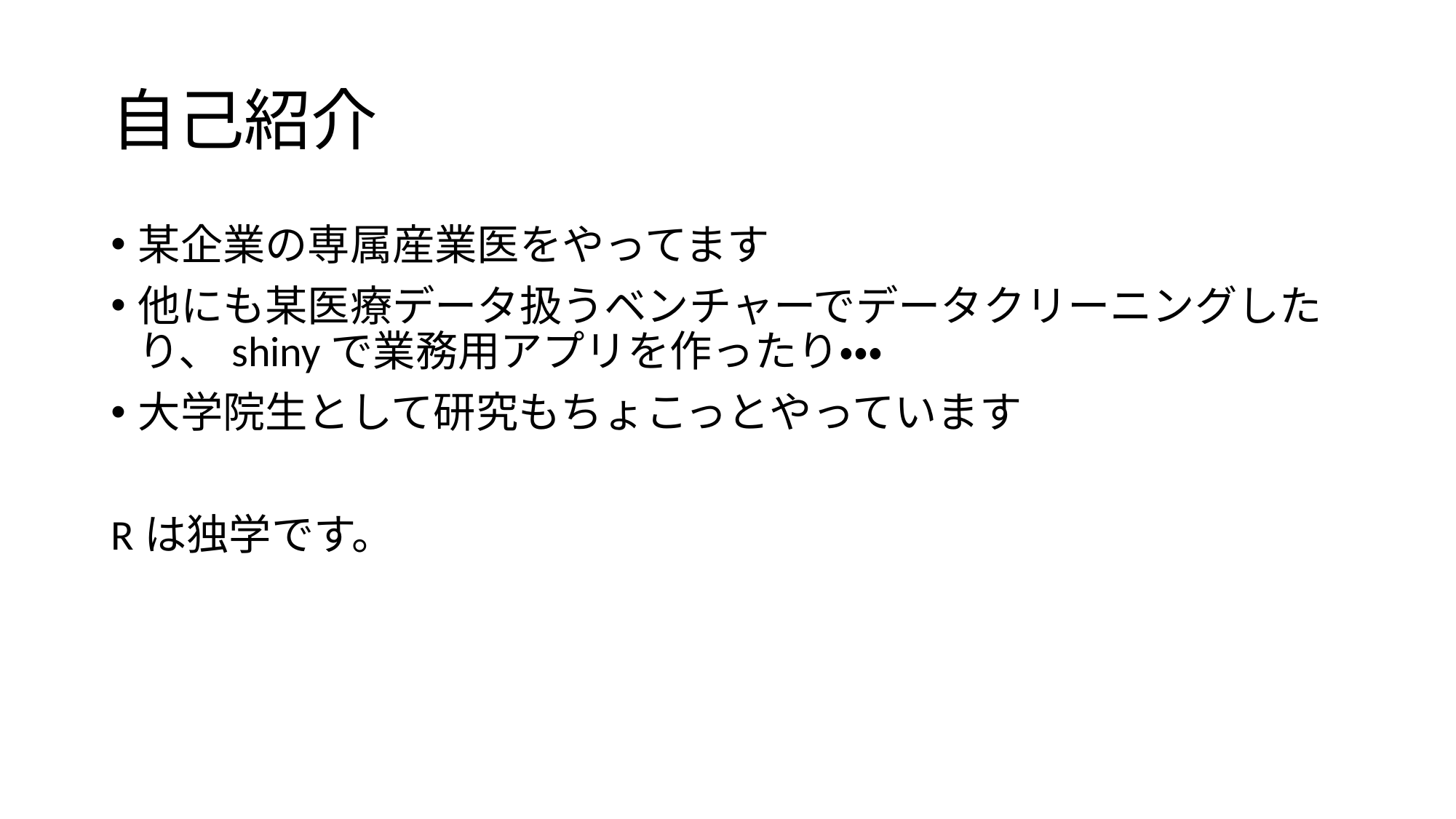

# 自己紹介
某企業の専属産業医をやってます
他にも某医療データ扱うベンチャーでデータクリーニングしたり、shinyで業務用アプリを作ったり・・・
大学院生として研究もちょこっとやっています

Rは独学です。